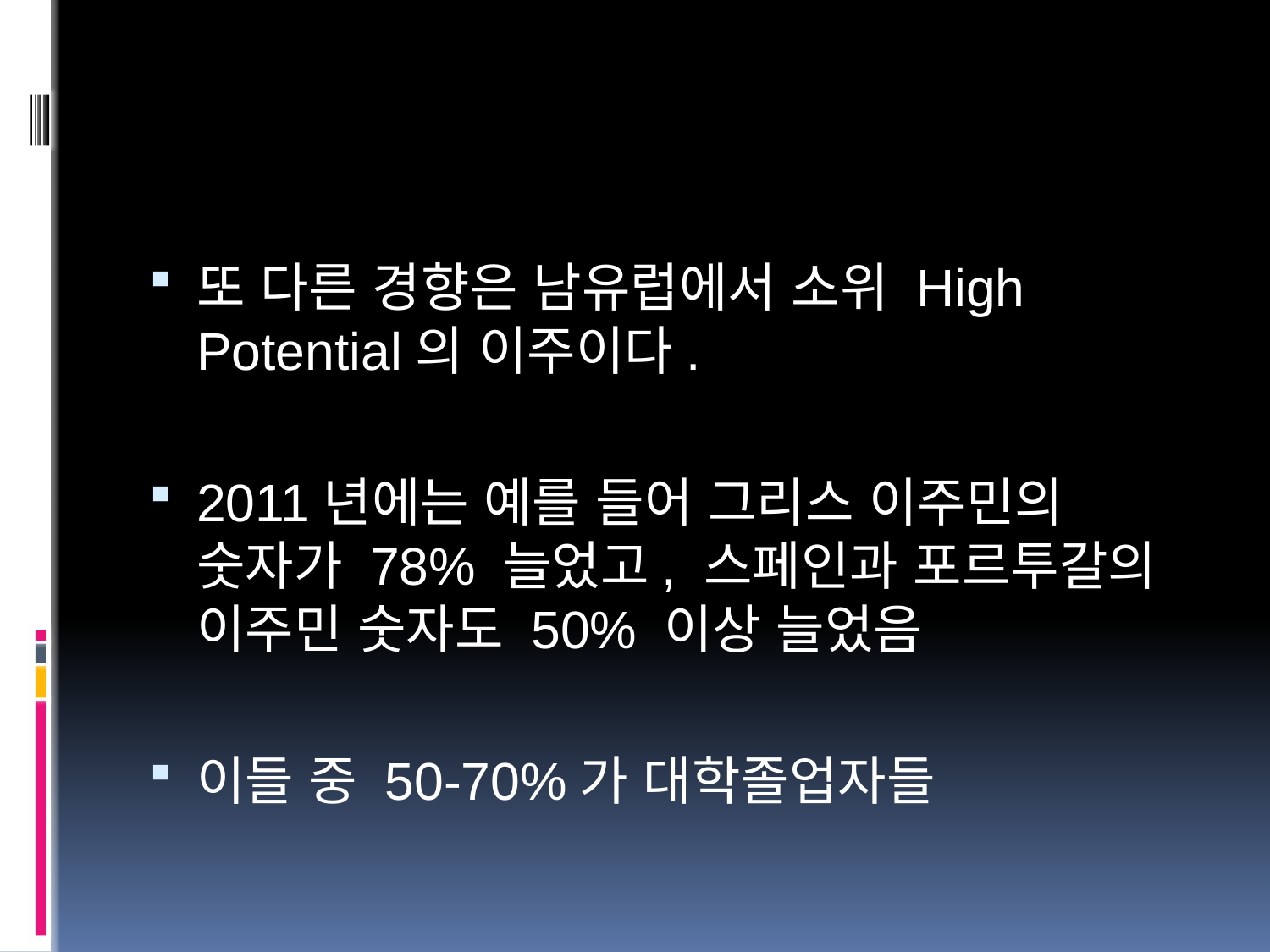

#
또 다른 경향은 남유럽에서 소위 High Potential의 이주이다.

2011년에는 예를 들어 그리스 이주민의 숫자가 78% 늘었고, 스페인과 포르투갈의 이주민 숫자도 50% 이상 늘었음

이들 중 50-70%가 대학졸업자들